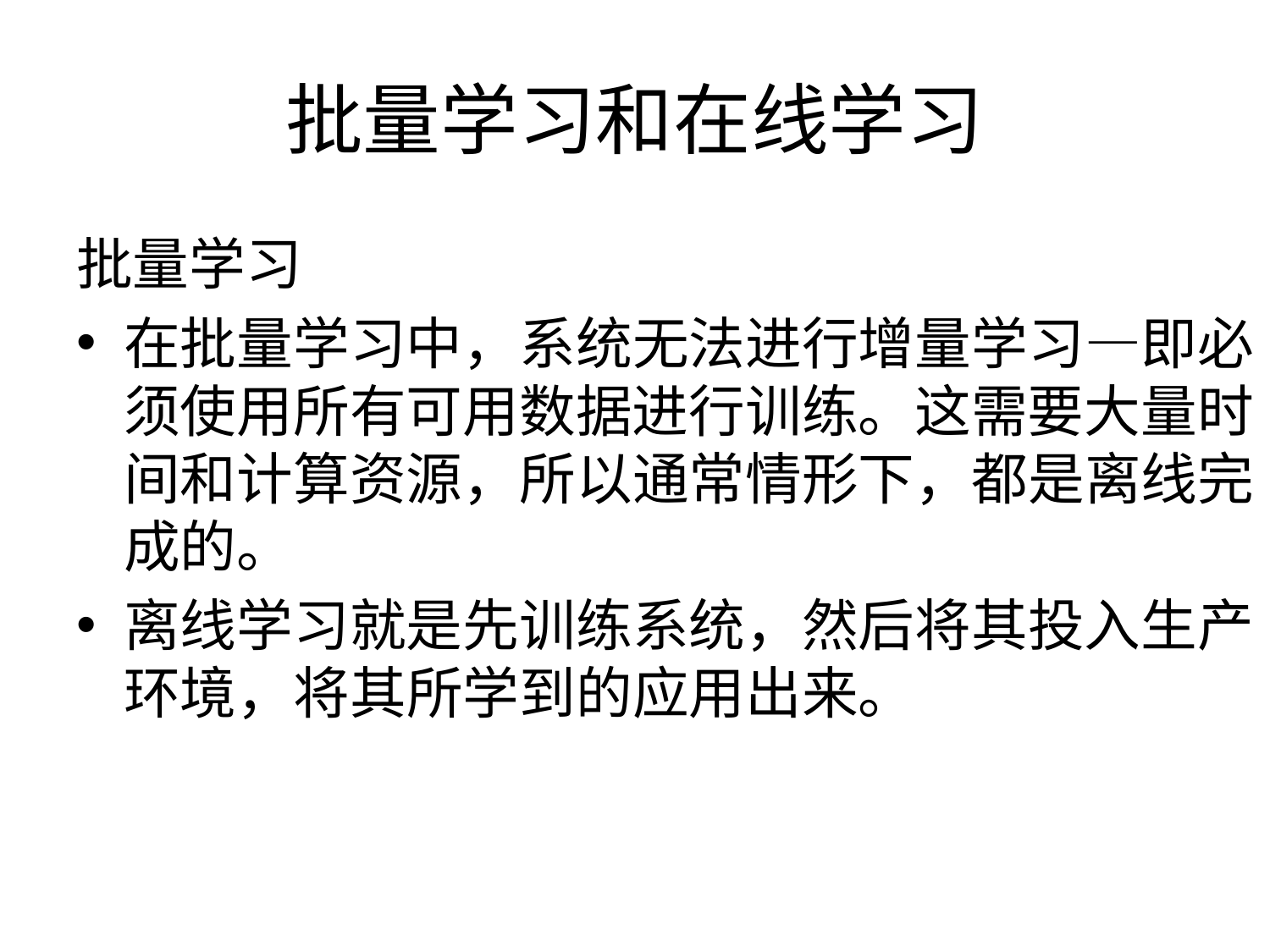

# 批量学习和在线学习
批量学习
在批量学习中，系统无法进行增量学习—即必须使用所有可用数据进行训练。这需要大量时间和计算资源，所以通常情形下，都是离线完成的。
离线学习就是先训练系统，然后将其投入生产环境，将其所学到的应用出来。